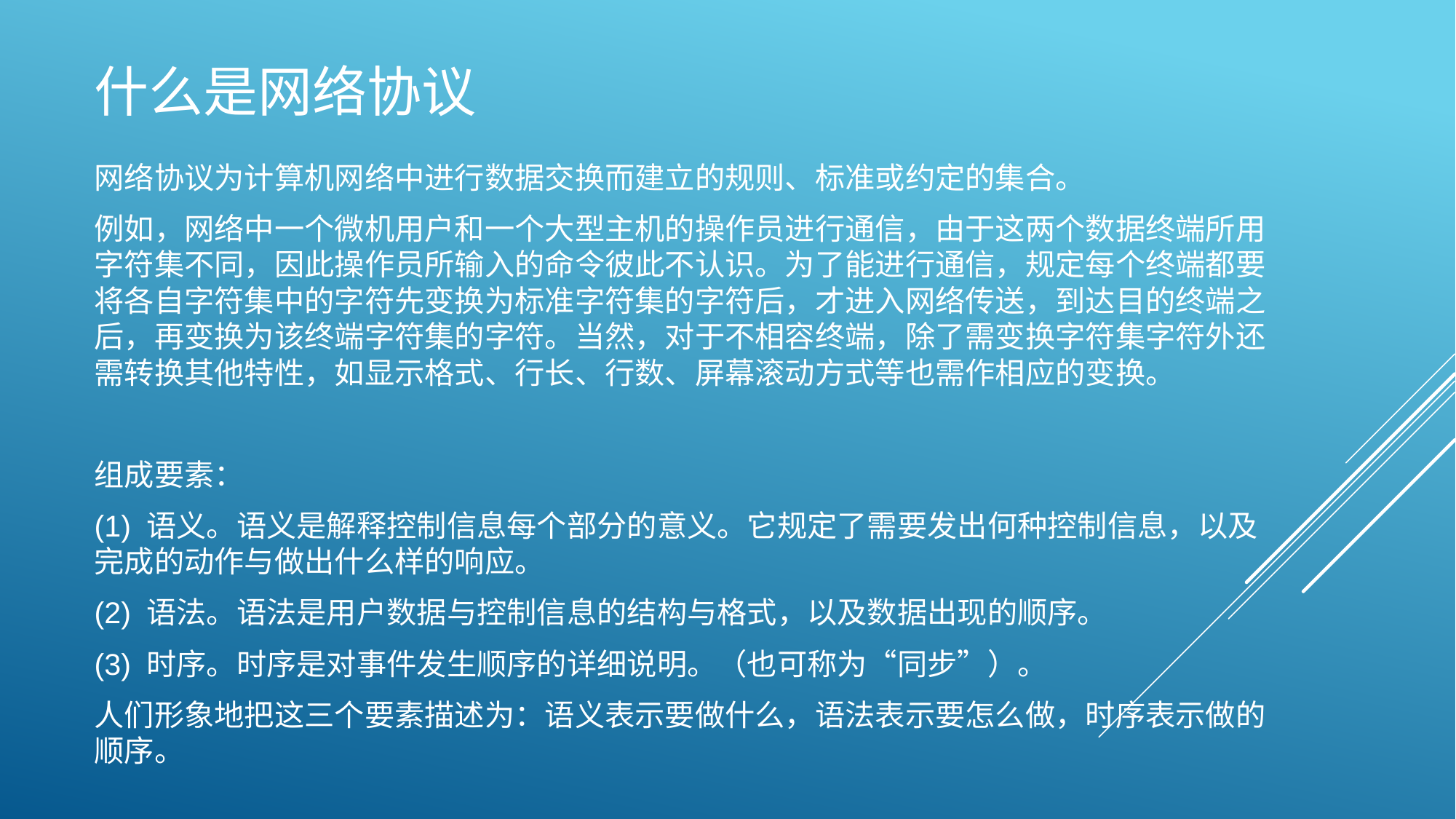

# 什么是网络协议
网络协议为计算机网络中进行数据交换而建立的规则、标准或约定的集合。
例如，网络中一个微机用户和一个大型主机的操作员进行通信，由于这两个数据终端所用字符集不同，因此操作员所输入的命令彼此不认识。为了能进行通信，规定每个终端都要将各自字符集中的字符先变换为标准字符集的字符后，才进入网络传送，到达目的终端之后，再变换为该终端字符集的字符。当然，对于不相容终端，除了需变换字符集字符外还需转换其他特性，如显示格式、行长、行数、屏幕滚动方式等也需作相应的变换。

组成要素：
(1) 语义。语义是解释控制信息每个部分的意义。它规定了需要发出何种控制信息，以及完成的动作与做出什么样的响应。
(2) 语法。语法是用户数据与控制信息的结构与格式，以及数据出现的顺序。
(3) 时序。时序是对事件发生顺序的详细说明。（也可称为“同步”）。
人们形象地把这三个要素描述为：语义表示要做什么，语法表示要怎么做，时序表示做的顺序。